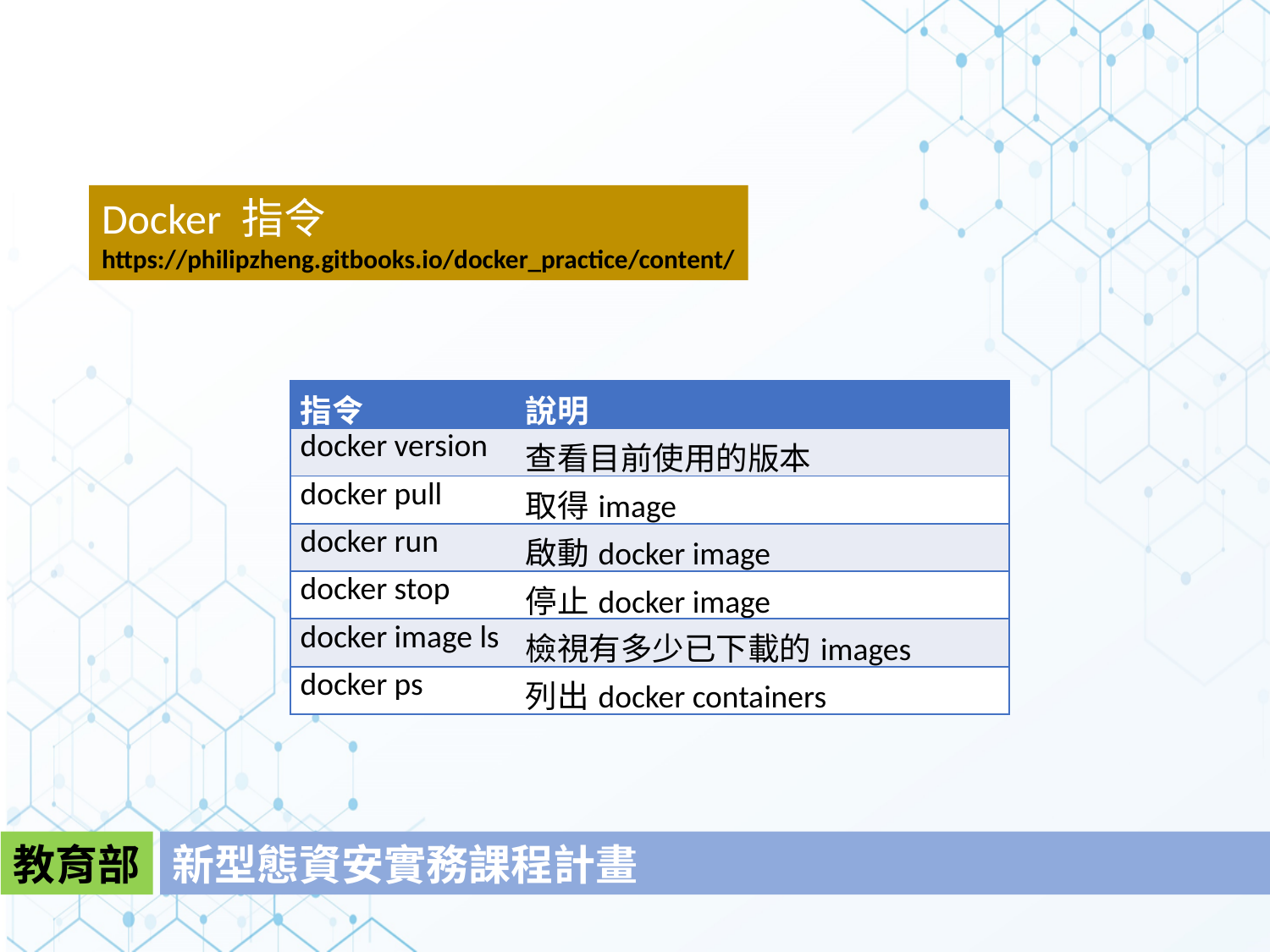

Docker 指令
https://philipzheng.gitbooks.io/docker_practice/content/
| 指令 | 說明 |
| --- | --- |
| docker version | 查看目前使用的版本 |
| docker pull | 取得image |
| docker run | 啟動docker image |
| docker stop | 停止docker image |
| docker image ls | 檢視有多少已下載的images |
| docker ps | 列出docker containers |
教育部
新型態資安實務課程計畫